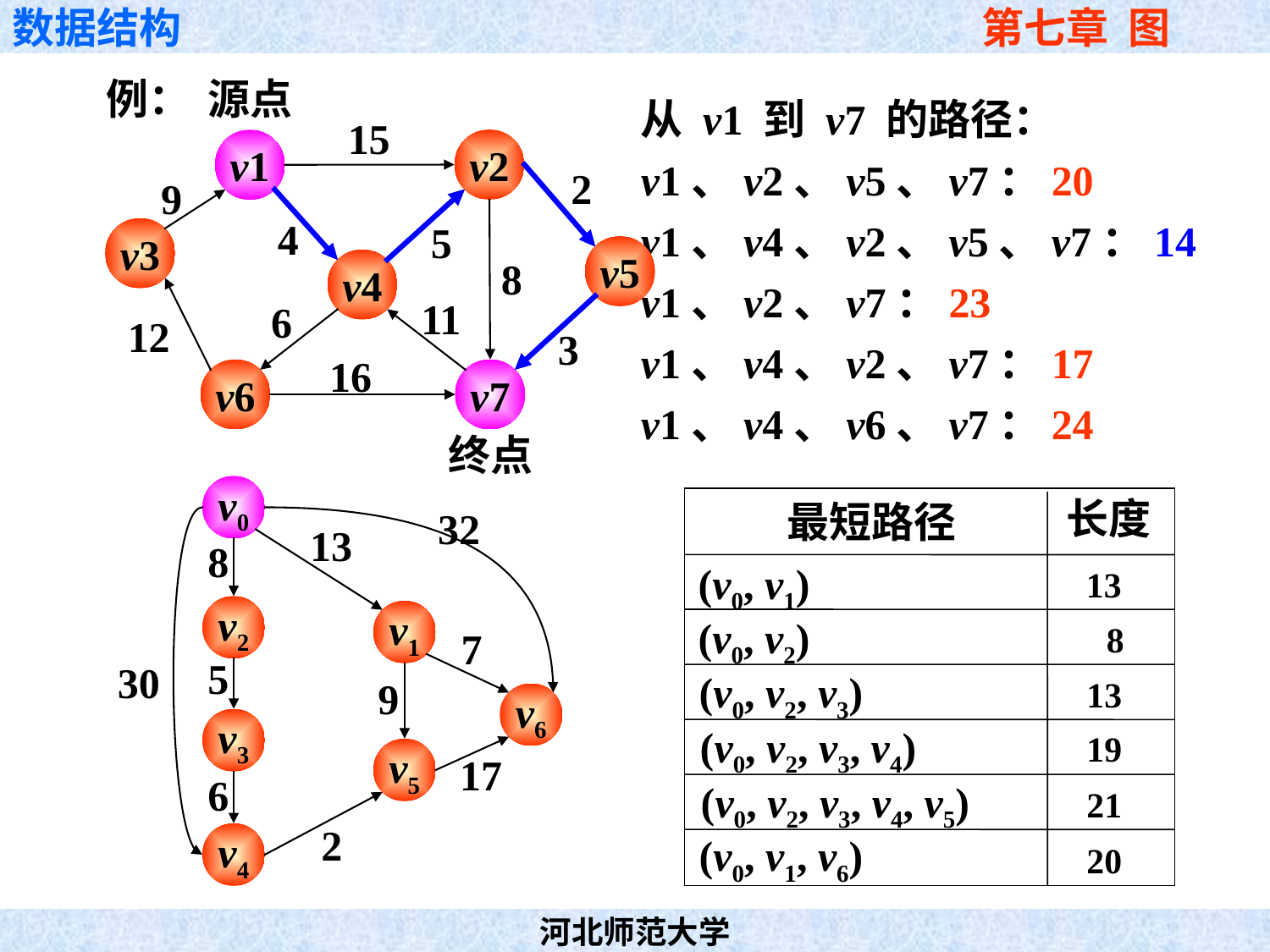

例：
源点
从 v1 到 v7 的路径：
v1、v2、v5、v7：20
v1、v4、v2、v5、v7：14
v1、v2、v7：23
v1、v4、v2、v7：17
v1、v4、v6、v7：24
15
v2
v1
2
9
4
5
v3
v5
8
v4
11
6
12
3
16
v6
v7
终点
v0
32
13
8
v2
v1
7
5
30
9
v6
v3
v5
17
6
2
v4
长度

最短路径

(v0, v1)
13
(v0, v2)
8
(v0, v2, v3)
13
(v0, v2, v3, v4)
19
(v0, v2, v3, v4, v5)
21
(v0, v1, v6)
20